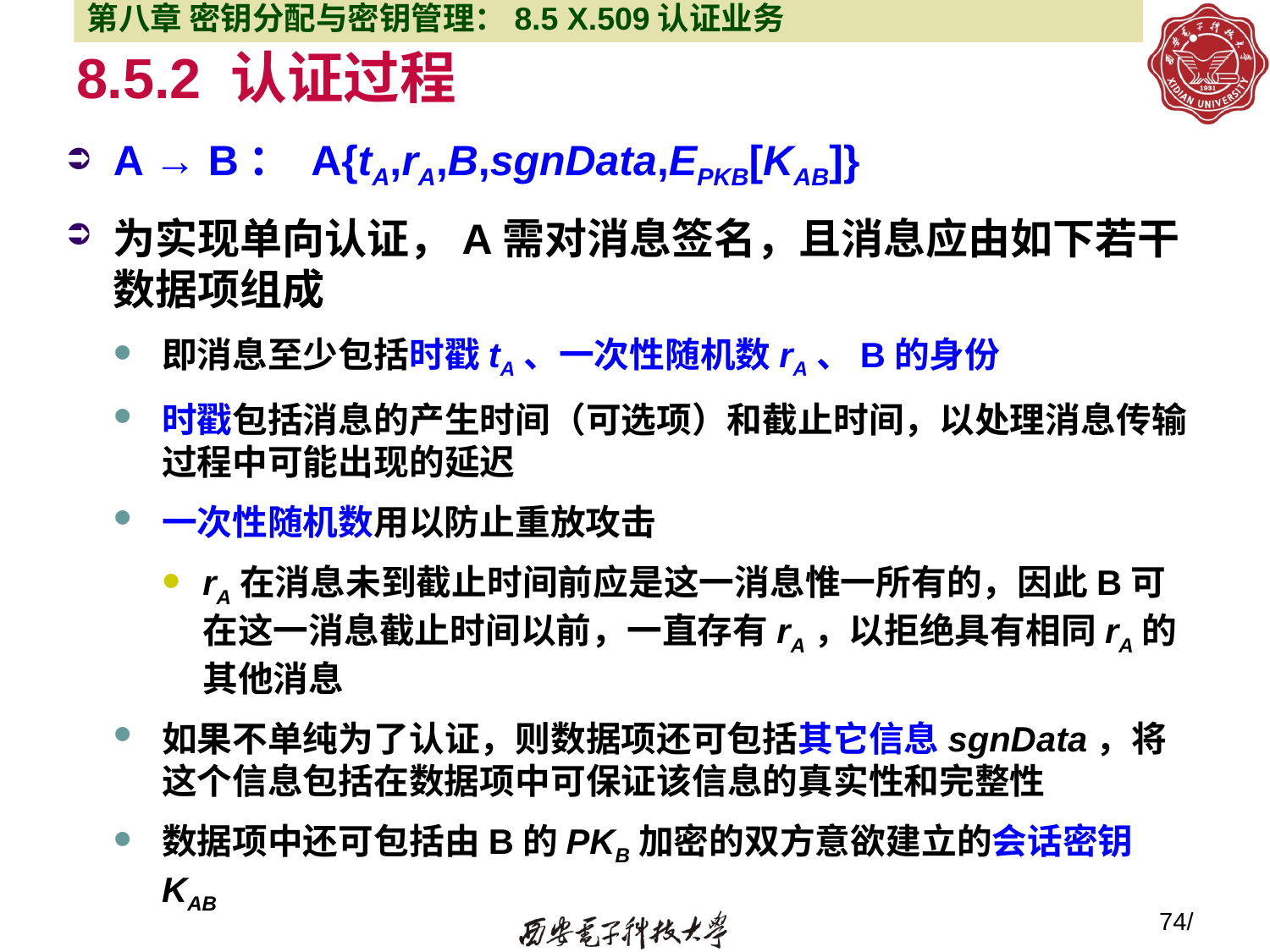

第八章 密钥分配与密钥管理：8.5 X.509认证业务
# 8.5.2 认证过程
A → B： A{tA,rA,B,sgnData,EPKB[KAB]}
为实现单向认证，A需对消息签名，且消息应由如下若干数据项组成
即消息至少包括时戳tA、一次性随机数rA、B的身份
时戳包括消息的产生时间（可选项）和截止时间，以处理消息传输过程中可能出现的延迟
一次性随机数用以防止重放攻击
rA在消息未到截止时间前应是这一消息惟一所有的，因此B可在这一消息截止时间以前，一直存有rA，以拒绝具有相同rA的其他消息
如果不单纯为了认证，则数据项还可包括其它信息sgnData，将这个信息包括在数据项中可保证该信息的真实性和完整性
数据项中还可包括由B的PKB加密的双方意欲建立的会话密钥KAB
74/